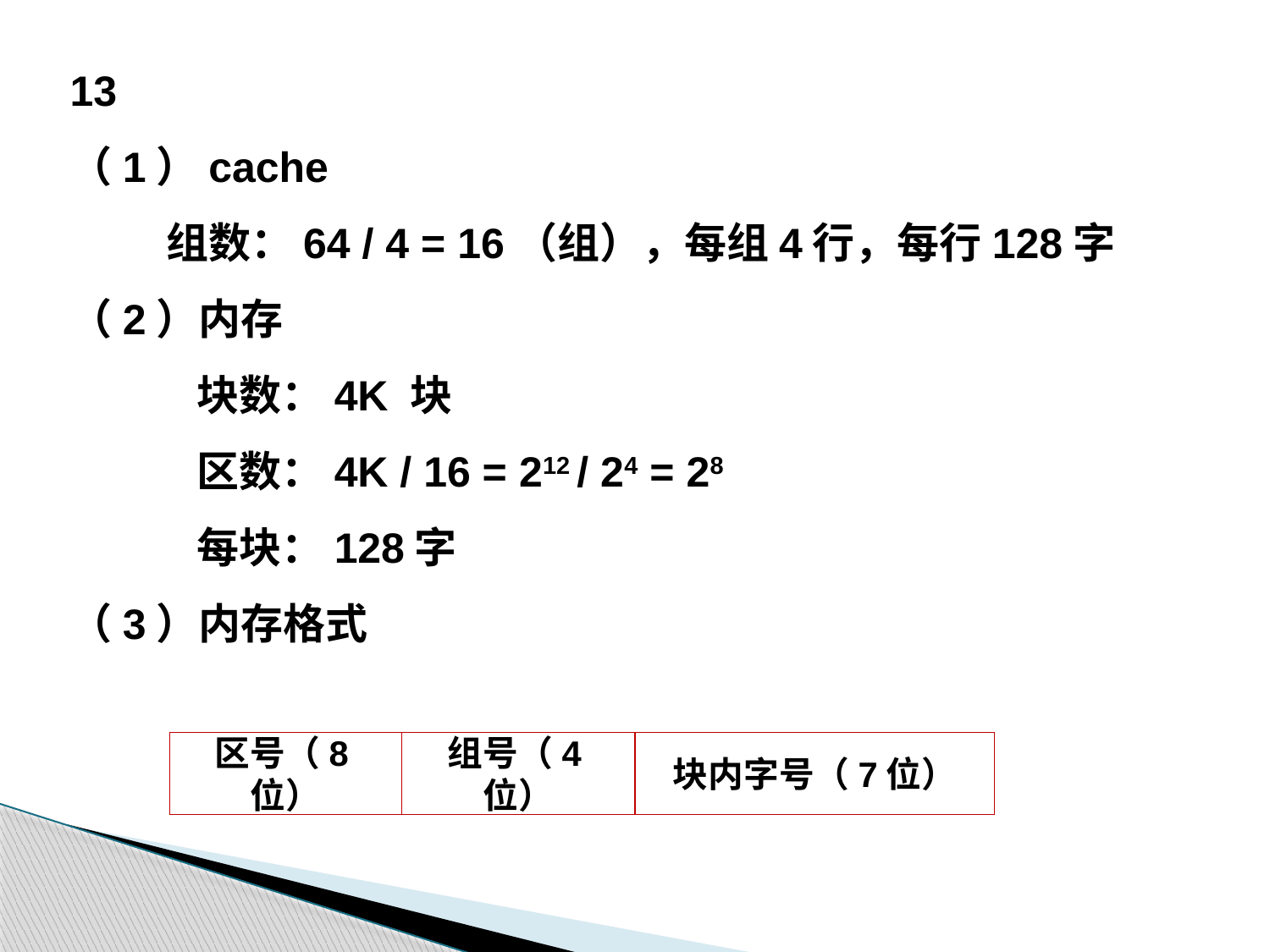

13
（1）cache
         组数：64 / 4 = 16（组），每组4行，每行128字
（2）内存
	块数：4K 块
	区数：4K / 16 = 212 / 24 = 28
	每块：128字
（3）内存格式

区号（8位）
组号（4位）
块内字号（7位）